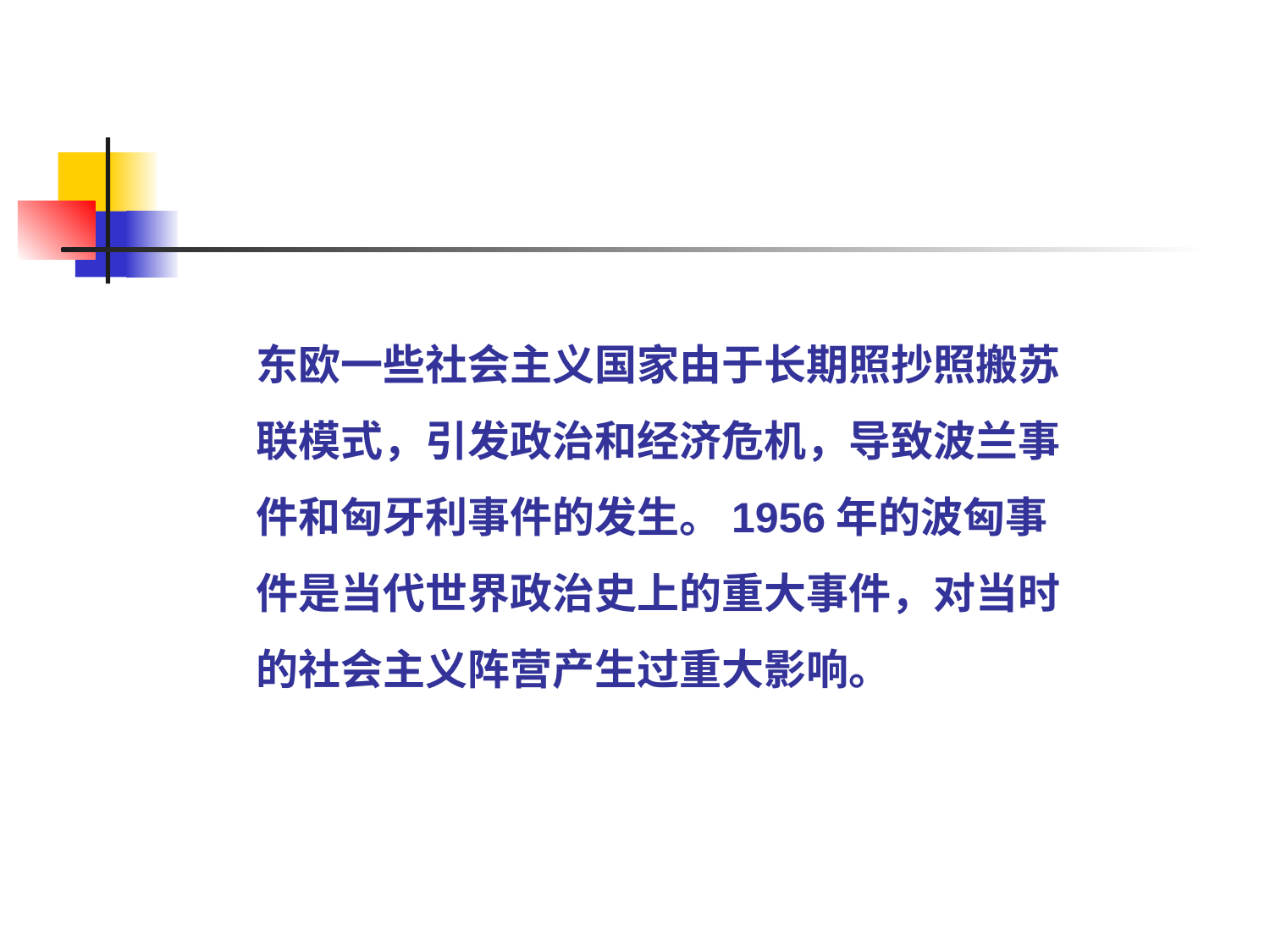

东欧一些社会主义国家由于长期照抄照搬苏联模式，引发政治和经济危机，导致波兰事件和匈牙利事件的发生。1956年的波匈事件是当代世界政治史上的重大事件，对当时的社会主义阵营产生过重大影响。